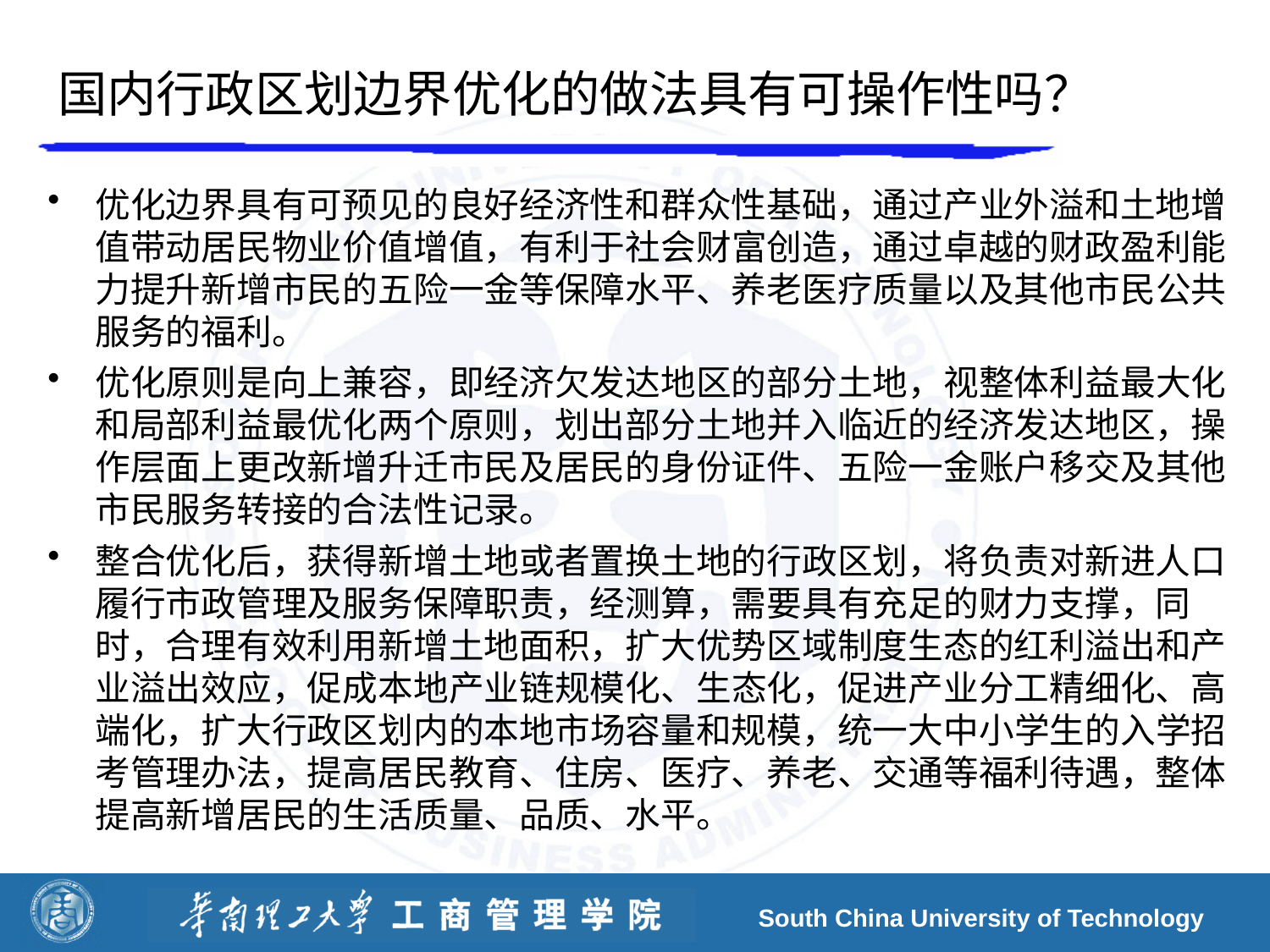

# 国内行政区划边界优化的做法具有可操作性吗？
优化边界具有可预见的良好经济性和群众性基础，通过产业外溢和土地增值带动居民物业价值增值，有利于社会财富创造，通过卓越的财政盈利能力提升新增市民的五险一金等保障水平、养老医疗质量以及其他市民公共服务的福利。
优化原则是向上兼容，即经济欠发达地区的部分土地，视整体利益最大化和局部利益最优化两个原则，划出部分土地并入临近的经济发达地区，操作层面上更改新增升迁市民及居民的身份证件、五险一金账户移交及其他市民服务转接的合法性记录。
整合优化后，获得新增土地或者置换土地的行政区划，将负责对新进人口履行市政管理及服务保障职责，经测算，需要具有充足的财力支撑，同时，合理有效利用新增土地面积，扩大优势区域制度生态的红利溢出和产业溢出效应，促成本地产业链规模化、生态化，促进产业分工精细化、高端化，扩大行政区划内的本地市场容量和规模，统一大中小学生的入学招考管理办法，提高居民教育、住房、医疗、养老、交通等福利待遇，整体提高新增居民的生活质量、品质、水平。
South China University of Technology